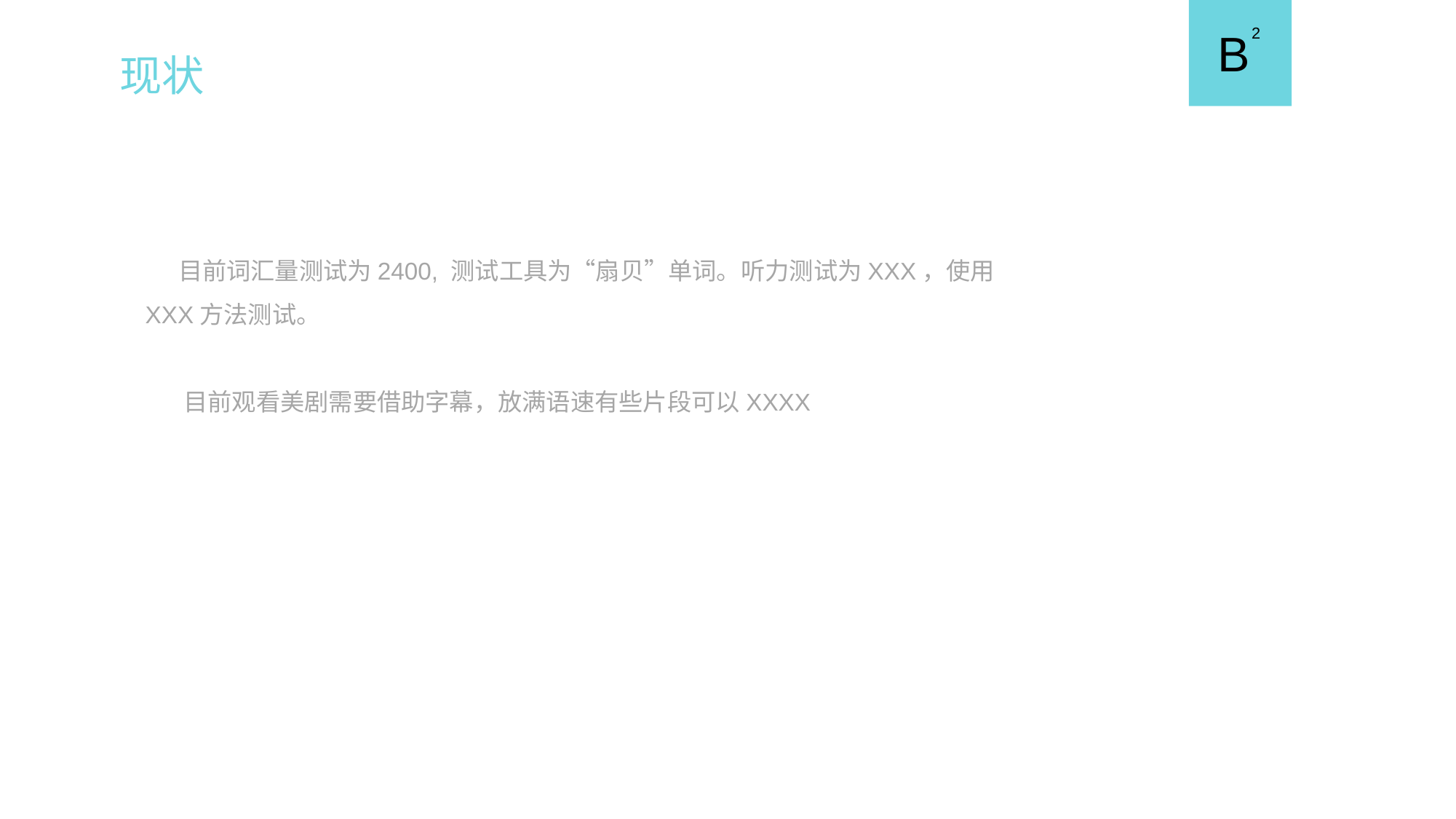

B
2
现状
     目前词汇量测试为2400, 测试工具为“扇贝”单词。听力测试为XXX，使用XXX方法测试。

      目前观看美剧需要借助字幕，放满语速有些片段可以XXXX